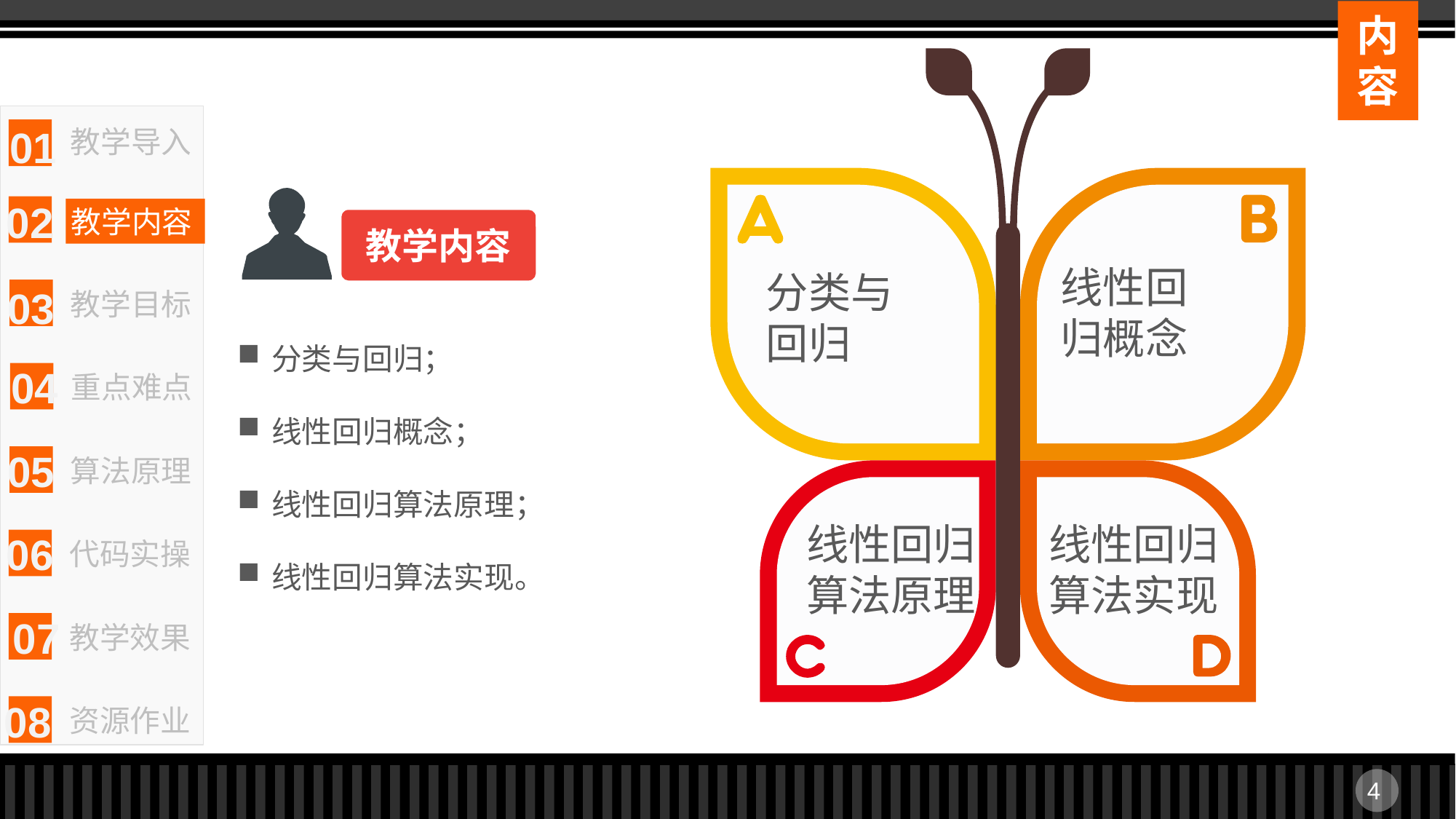

内容

线性回
归概念
分类与
回归
线性回归
算法原理
线性回归
算法实现

教学内容
分类与回归；
线性回归概念；
线性回归算法原理；
线性回归算法实现。